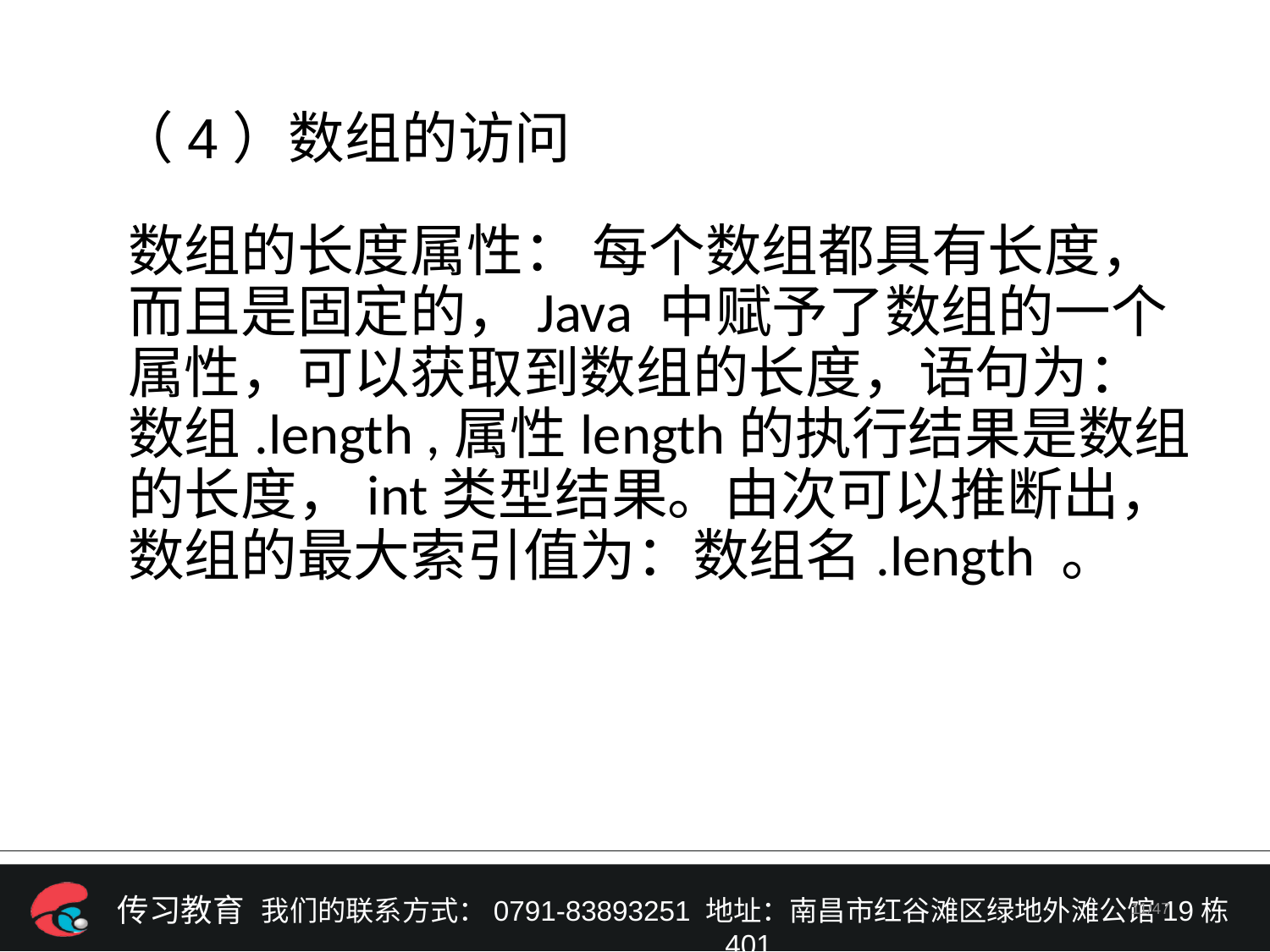

（4）数组的访问
数组的长度属性： 每个数组都具有长度，而且是固定的，Java 中赋予了数组的一个属性，可以获取到数组的长度，语句为： 数组.length ,属性length的执行结果是数组的长度，int类型结果。由次可以推断出，数组的最大索引值为：数组名.length 。
11/47